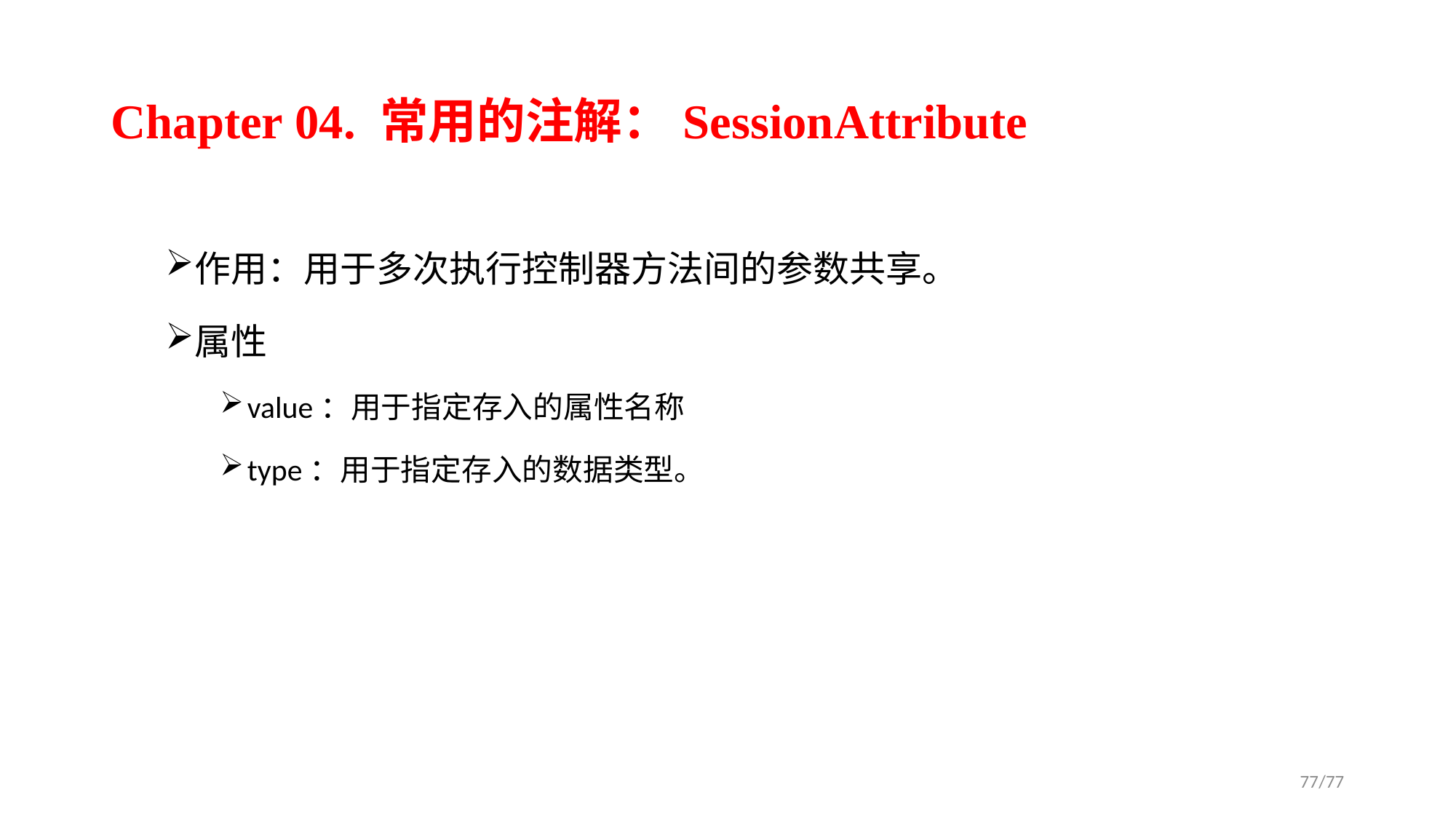

# Chapter 04. 常用的注解：SessionAttribute
作用：用于多次执行控制器方法间的参数共享。
属性
value：用于指定存入的属性名称
type：用于指定存入的数据类型。
77